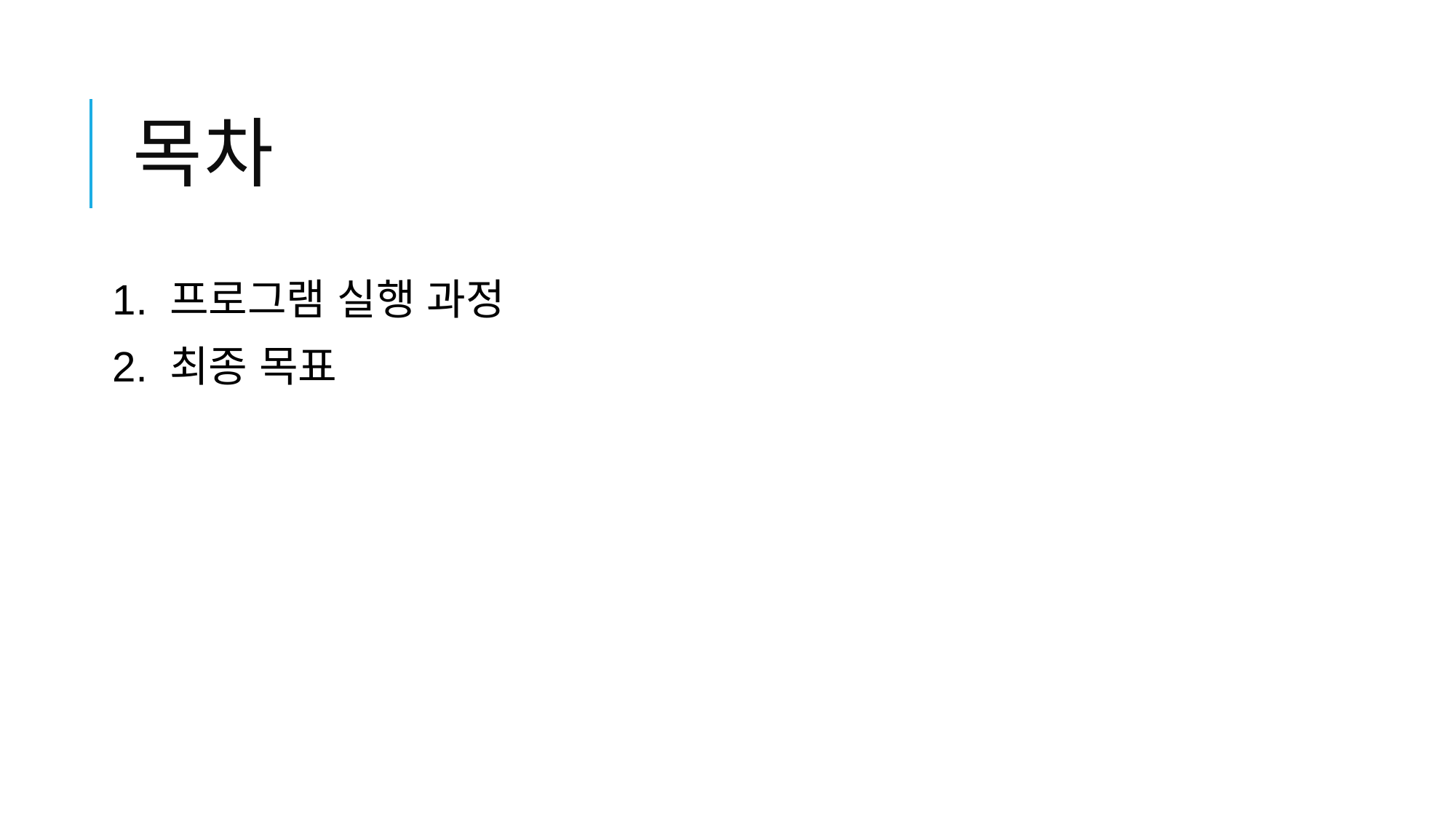

# 목차
1. 프로그램 실행 과정
2. 최종 목표